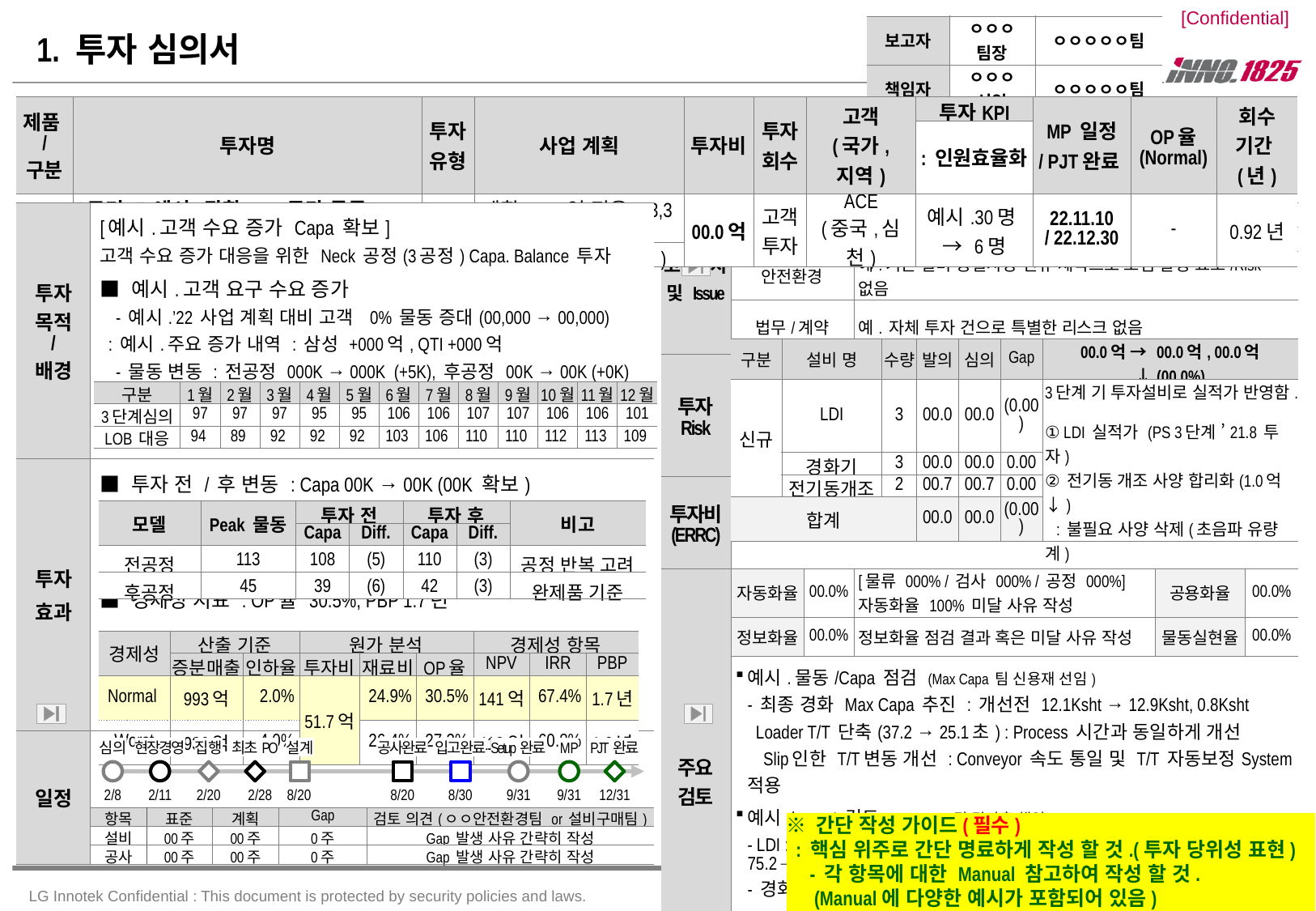

타당성 점수
투자 Manual
참고 Page
투자 Manual
참고 Page
| 보고자 | ㅇㅇㅇ 팀장 | ㅇㅇㅇㅇㅇ팀 |
| --- | --- | --- |
| 책임자 | ㅇㅇㅇ 선임 | ㅇㅇㅇㅇㅇ팀 |
| 참조담당자 | ㅇㅇㅇ 선임 | ㅇㅇㅇㅇㅇ팀 |
# 1. 투자 심의서
| 구분(점수) |  | 정보화 |
| --- | --- | --- |
| Pass | 5 | 관련 부서 확인 및 목표 만족 |
|  | 4 |  |
|  | 3 | 관련 부서 확인 및 100% 불만족 사유 및 검토 의견 존재 |
| Fail | 2 |  |
|  | 1 | 전문 부서 미확인 |
| 결과 |  |  |
| 구분(점수) |  | 투자비 |
| --- | --- | --- |
| Pass | 5 | 1차 견적 / 2차 견적 확보 되었으며, ERRC에 의해 효율화 10% 이상 달성 |
|  | 4 | 1차 견적 / 2차 견적 확보 ERRC 추진 했지만 10% 미달성 |
|  | 3 | 1차 견적 확보 / 2차 견적 미확보 ERRC 했지만, 효율화 하지 못함. 명확한 사유가 존재함. |
| Fail | 2 | 1차 견적 확보, 2차 견적 미확보 2차 견적 미확보 사유 없음. |
|  | 1 | 견적 미확보 |
| 결과 |  |  |
▶ Page 2
투자요약
작성방법
| 제품/ 구분 | 투자명 | 투자 유형 | 사업 계획 | 투자비 | 투자 회수 | 고객 (국가, 지역) | 투자KPI | MP 일정 / PJT완료 | OP율 (Normal) | 회수 기간(년) |
| --- | --- | --- | --- | --- | --- | --- | --- | --- | --- | --- |
|  |  |  |  |  |  |  | : 인원효율화 |  |  |  |
| 기판 PS | [구미4] 예시.광학 CM 동간 물류 자동화를 위한 AGV 신규 투자 | 신규 개발 | 계획 : 0.0억 전용 : 3,3억 | 00.0억 | 고객 투자 | ACE (중국,심천) | 예시.30명 → 6명 | 22.11.10 / 22.12.30 | - | 0.92년 |
|  |  |  | (미반영시 사유 작성) |  |  |  |  |  |  |  |
| 투자 목적 / 배경 | [예시.고객 수요 증가 Capa 확보] 고객 수요 증가 대응을 위한 Neck 공정(3공정) Capa. Balance 투자 ■ 예시.고객 요구 수요 증가 - 예시.’22 사업 계획 대비 고객 0% 물동 증대(00,000 → 00,000) : 예시.주요 증가 내역 : 삼성 +000억, QTI +000억 - 물동 변동 : 전공정 000K → 000K (+5K), 후공정 00K → 00K (+0K) - 예시.월별 필요 물동 |  |  |  |  |
| --- | --- | --- | --- | --- | --- |
| 투자 효과 | ■ 투자 전 / 후 변동 : Capa 00K → 00K (00K 확보) ■ 경제성 지표 : OP율 30.5%, PBP 1.7년 |  |  |  |  |
| 일정 |  |  |  |  |  |
|  | 항목 | 표준 | 계획 | Gap | 검토 의견(ㅇㅇ안전환경팀 or 설비구매팀) |
|  | 설비 | 00주 | 00주 | 0주 | Gap 발생 사유 간략히 작성 |
|  | 공사 | 00주 | 00주 | 0주 | Gap 발생 사유 간략히 작성 |
| 고객가치 및 Issue | 고객가치 |  | 예.LOB 확보를 통한 추가 매출 확보 및 물동 Seasonality 대응 |  |  |
| --- | --- | --- | --- | --- | --- |
|  | 동반성장 |  | 예.기존 설비업체로 설비구매팀 통한 공정거래 진행 예정 |  |  |
|  | 안전환경 |  | 예.기존 설비 동일사양 신규 제작으로 오염 발생 요소/Risk 없음 |  |  |
|  | 법무/계약 |  | 예. 자체 투자 건으로 특별한 리스크 없음 |  |  |
| 투자 Risk | 예.반도체 內 부품 공급 불균형 발생 시, 고객 생산 차질로 인한 Risk有 - 부품 수급 Risk는 시장 MI 활동을 통한 他 고객 물동 확보를 통해 Hedge |  |  |  |  |
| 투자비 (ERRC) |  |  |  |  |  |
| 주요 검토 | 자동화율 | 00.0% | [물류 000% / 검사 000% / 공정 000%] 자동화율 100% 미달 사유 작성 | 공용화율 | 00.0% |
|  | 정보화율 | 00.0% | 정보화율 점검 결과 혹은 미달 사유 작성 | 물동실현율 | 00.0% |
|  | 예시.물동/Capa 점검 (Max Capa 팀 신용재 선임) - 최종 경화 Max Capa 추진 : 개선전 12.1Ksht → 12.9Ksht, 0.8Ksht Loader T/T 단축(37.2 → 25.1초) : Process 시간과 동일하게 개선 Slip인한 T/T변동 개선 : Conveyor 속도 통일 및 T/T 자동보정System 적용 예시.Layout 검토 (Max Capa팀 김시홍 책임) - LDI : 기존 노광룸 內 Space 확보를 통한 동일공정 통합 배치(Footprint 75.2→76.0%) - 경화기 : 유휴 Roll Coater 공간 활용 공정 근접 배치 예시.자동화 검토 (자동화솔루션팀 김정규 책임) - PS1/1A 기존공장 Setup설비이며 기존 표준 사양에 따른 투자로 적합함. |  |  |  |  |
| 타당성 검토결과 | 투자기획팀 작성 예정 - |  |  |  |  |
| CFO 심의결과 | 투자기획팀 작성 예정 - |  |  |  |  |
| 구분(점수) |  | 투자 목적 / 배경 |
| --- | --- | --- |
| Pass | 5 | 숫자로 표현(물동/매출 외)되어 있으며, 관련근거(수주, 고객 Latter)가 명확함. |
|  | 4 | 숫자로 표현 되었으며, 고객 협의 중(법적 구속 없음) |
|  | 3 | 숫자로 표현 되었으며, 자사 마케팅 예측 기반 |
| Fail | 2 | 숫자로 표현 되었으나, 근거가 없음. |
|  | 1 | 숫자 / 근거 없음(정성적임) |
| 결과 |  |  |
| 구분(점수) |  | 생산지 / Layout 검토 |
| --- | --- | --- |
| Pass | 5 | 관련 부서 확인 및 Case 검토 완료 |
|  | 4 |  |
|  | 3 | 관련 부서 확인 |
| Fail | 2 |  |
|  | 1 | 전문 부서 미확인 |
| 결과 |  |  |
▶ Page 6
투자 Risk
작성방법

▶ Page 3
투자목적/배경
작성방법
| 구분(점수) |  | 물동 실현율 |
| --- | --- | --- |
| Pass | 5 | 마케팅 부서 확인 및 120% 이상 |
|  | 4 | 마케팅 부서 확인 및 100% 이상 |
|  | 3 | 마케팅 부서 확인 및 100% 이하 100%이하 사유 확인 |
| Fail | 2 | 미케팅 부서 확인 및 100% 이하 사유 없음 |
|  | 1 | 마케팅 부서 미확인 |
| 결과 |  |  |
| 구분 | 설비 명 | 수량 | 발의 | 심의 | Gap | 00.0억 → 00.0억, 00.0억↓(00.0%) |
| --- | --- | --- | --- | --- | --- | --- |
| 신규 | LDI | 3 | 00.0 | 00.0 | (0.00) | 3단계 기 투자설비로 실적가 반영함. ① LDI 실적가 (PS 3단계 ’21.8 투자) ② 전기동 개조 사양 합리화(1.0억↓) : 불필요 사양 삭제(초음파 유량계) |
|  | 경화기 | 3 | 00.0 | 00.0 | 0.00 |  |
|  | 전기동개조 | 2 | 00.7 | 00.7 | 0.00 |  |
| 합계 |  |  | 00.0 | 00.0 | (0.00) |  |
▶ Page 7
ERRC
작성방법
| 구분 | 1월 | 2월 | 3월 | 4월 | 5월 | 6월 | 7월 | 8월 | 9월 | 10월 | 11월 | 12월 |
| --- | --- | --- | --- | --- | --- | --- | --- | --- | --- | --- | --- | --- |
| 3단계심의 | 97 | 97 | 97 | 95 | 95 | 106 | 106 | 107 | 107 | 106 | 106 | 101 |
| LOB 대응 | 94 | 89 | 92 | 92 | 92 | 103 | 106 | 110 | 110 | 112 | 113 | 109 |
| 구분(점수) |  | 공용화 |
| --- | --- | --- |
| Pass | 5 | 관련 부서 확인 및 100% 만족 |
|  | 4 |  |
|  | 3 | 관련 부서 확인 및 100% 불만족 사유 및 검토 의견 존재 |
| Fail | 2 |  |
|  | 1 | 전문 부서 미확인 |
| 결과 |  |  |
| 구분(점수) |  | 투자 효과 |
| --- | --- | --- |
| Pass | 5 | 숫자로 표현(투자 전/ 후)되어 있으며, 관련근거(Logic)가 명확함. 자사 필요수준을 만족함. |
|  | 4 | 숫자로 표현, 근거가 명확 필요수준과 Gap이 있으나 Gap에 대한 설명이 있음. |
|  | 3 | 정성적으로 작성 되었으나, 사업부장(임원) 의사 결정이 있었음. |
| Fail | 2 | 정량적이나 근거가 없음. |
|  | 1 | 단순 정성적인 내용으로 표현됨. |
| 결과 |  |  |
▶ Page 8,9,10
공용화율,
정보화율,
자동화율
| 모델 | Peak 물동 | 투자 전 |  | 투자 후 |  | 비고 |
| --- | --- | --- | --- | --- | --- | --- |
|  |  | Capa | Diff. | Capa | Diff. |  |
| 전공정 | 113 | 108 | (5) | 110 | (3) | 공정 반복 고려 |
| 후공정 | 45 | 39 | (6) | 42 | (3) | 완제품 기준 |
정보화율 작성방법 업데이트됨 (8/16)
작성 매뉴얼 참고하세요
▶ Page 4
투자효과
작성방법
▶ Page 11
주요검토
작성방법
| 구분(점수) |  | 자동화 |
| --- | --- | --- |
| Pass | 5 | 관련 부서 확인 및 제품군별 기준 만족 |
|  | 4 |  |
|  | 3 | 관련 부서 확인 및 기준 불만족 사유 및 검토 의견 존재 |
| Fail | 2 |  |
|  | 1 | 전문 부서 미확인 |
| 결과 |  |  |
| 경제성 | 산출 기준 |  | 원가 분석 |  |  | 경제성 항목 |  |  |
| --- | --- | --- | --- | --- | --- | --- | --- | --- |
|  | 증분매출 | 인하율 | 투자비 | 재료비 | OP율 | NPV | IRR | PBP |
| Normal | 993억 | 2.0% | 51.7억 | 24.9% | 30.5% | 141억 | 67.4% | 1.7년 |
| Worst | 936억 | 4.0% |  | 26.4% | 27.3% | 118억 | 60.8% | 1.8년 |
▶ Page 5
경제성
작성방법
| 구분(점수) |  | 경제성 |
| --- | --- | --- |
| Pass | 5 | 경제성 지표가 정량적으로 산출됨 OP율(회수기간) 기준 만족함. 기준 : OP율 5%, 자동화는 2년 이내 |
|  | 4 | 정량적으로 산출 되었으나, OP율(회수기간) 기준 미달 |
|  | 3 | 정성적으로 작성 되었으나, 사업부장(임원) 의사 결정이 있었음. |
| Fail | 2 | 정량적이나 근거가 없음. |
|  | 1 | 단순 정성적인 내용으로 표현됨. |
| 결과 |  |  |

심의
현장경영
집행
최초PO
설계
공사완료
입고완료
Setup완료
MP
PJT완료

2/8
2/11
2/20
2/28
8/20
8/20
8/30
9/31
9/31
12/31
※ 간단 작성 가이드(필수)
  : 핵심 위주로 간단 명료하게 작성 할 것.(투자 당위성 표현)
     - 각 항목에 대한 Manual 참고하여 작성 할 것.
      (Manual에 다양한 예시가 포함되어 있음)
안전환경 or 설비구매팀 의견 작성
| 구분(점수) |  | 사양 / Concept 검토 |
| --- | --- | --- |
| Pass | 5 | 관련 부서 확인 및 개선 제안 |
|  | 4 |  |
|  | 3 | 관련 부서 확인 |
| Fail | 2 |  |
|  | 1 | 전문 부서 미확인 |
| 결과 |  |  |
| 물동실현율 | 144% | 최한열 | 자동화율 |  | 40.0% | 남해기 |  | 보유Infra | 정량규 | 사양점검 | 양용훈 |
| --- | --- | --- | --- | --- | --- | --- | --- | --- | --- | --- | --- |
|  |  |  |  | 물류 | 25.0% |  |  | 유휴활용 | 정량규 | 납기점검 | 장병수 |
| 공용화율 | 100% | 김수홍 |  | 검사 | - |  |  | 경제성 | 오소영 | Simulation | 윤정환 |
| 정보화율 | - |  |  | 공정 | 100% |  |  | 법무검토 | - | Layout | 김시홍 |
| 구분 | 설비 명 | 수량 | 발의가 | 심의가 |
| --- | --- | --- | --- | --- |
| 신규 | LDI | 3 | 00.0 | 00.0 |
|  | 경화기 | 3 | 00.0 | 00.0 |
|  | 전기동개조 | 2 | 00.7 | 00.7 |
| 합계 |  |  | 00.0 | 00.0 |
| 구분(점수) |  | 일정 |
| --- | --- | --- |
| Pass | 5 | 설비구매 / 안전환경 합의 일정 MP/완료일정에 대한 법적 근거가 있음. |
|  | 4 | 설비구매 / 안전환경 합의 일정 MP/완료 고객 확인 일정 |
|  | 3 | 설비구매 / 안전환경 합의 일정 MP/완료 관련 부서 확인 일정 |
| Fail | 2 | 설비구매 / 안전환경 합의 일정 MP/완료 일정의 근거 없음 |
|  | 1 | 설비구매 / 안전환경 미합의 일정 |
| 결과 |  |  |
| 자동화율 | 00.0% | 물류 000% / 검사 000% / 공정 000% 자동화율 100% 미달 사유 작성 | 공용화율 | 00.0% |
| --- | --- | --- | --- | --- |
| 정보화율 | 00.0% | 정보화율 점검 결과 혹은 미달 사유 작성 | 물동실현율 | 00.0% |